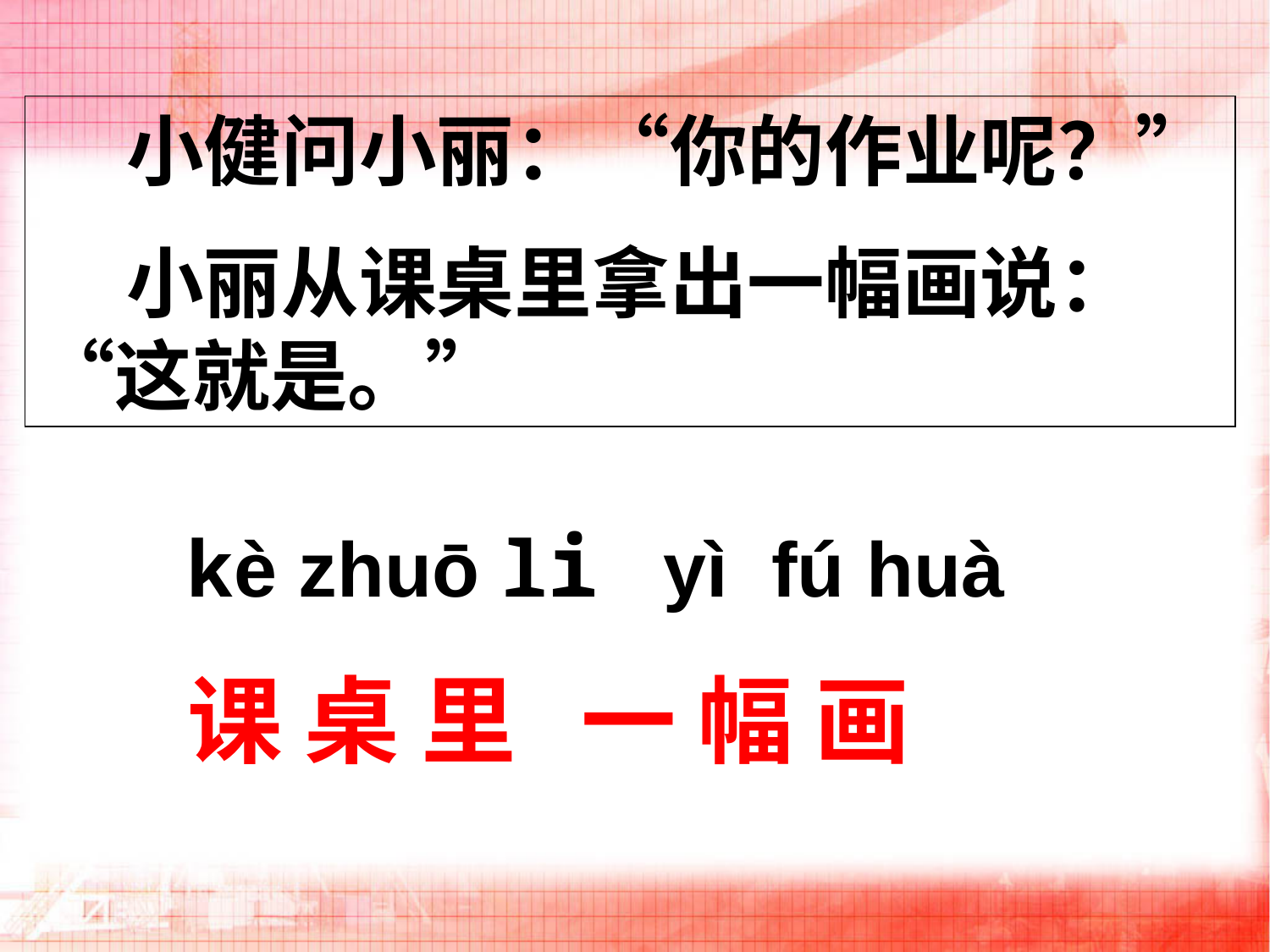

小健问小丽：“你的作业呢？”
    小丽从课桌里拿出一幅画说：“这就是。”
kè zhuō li   yì  fú huà
课 桌 里   一 幅 画